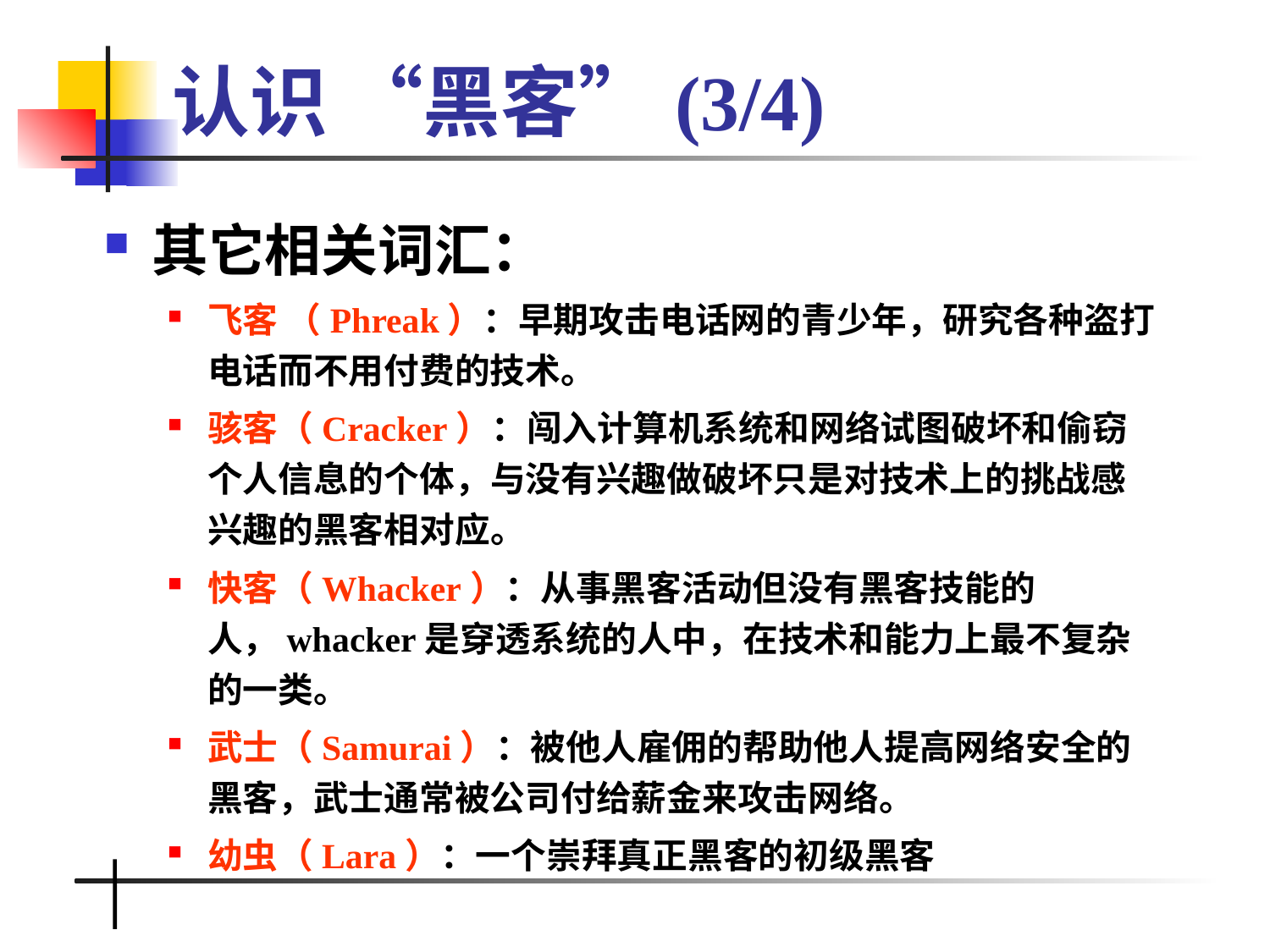

# 认识 “黑客”(3/4)
其它相关词汇：
飞客 （Phreak）：早期攻击电话网的青少年，研究各种盗打电话而不用付费的技术。
骇客（Cracker）：闯入计算机系统和网络试图破坏和偷窃个人信息的个体，与没有兴趣做破坏只是对技术上的挑战感兴趣的黑客相对应。
快客（Whacker）：从事黑客活动但没有黑客技能的人，whacker是穿透系统的人中，在技术和能力上最不复杂的一类。
武士（Samurai）：被他人雇佣的帮助他人提高网络安全的黑客，武士通常被公司付给薪金来攻击网络。
幼虫（Lara）：一个崇拜真正黑客的初级黑客